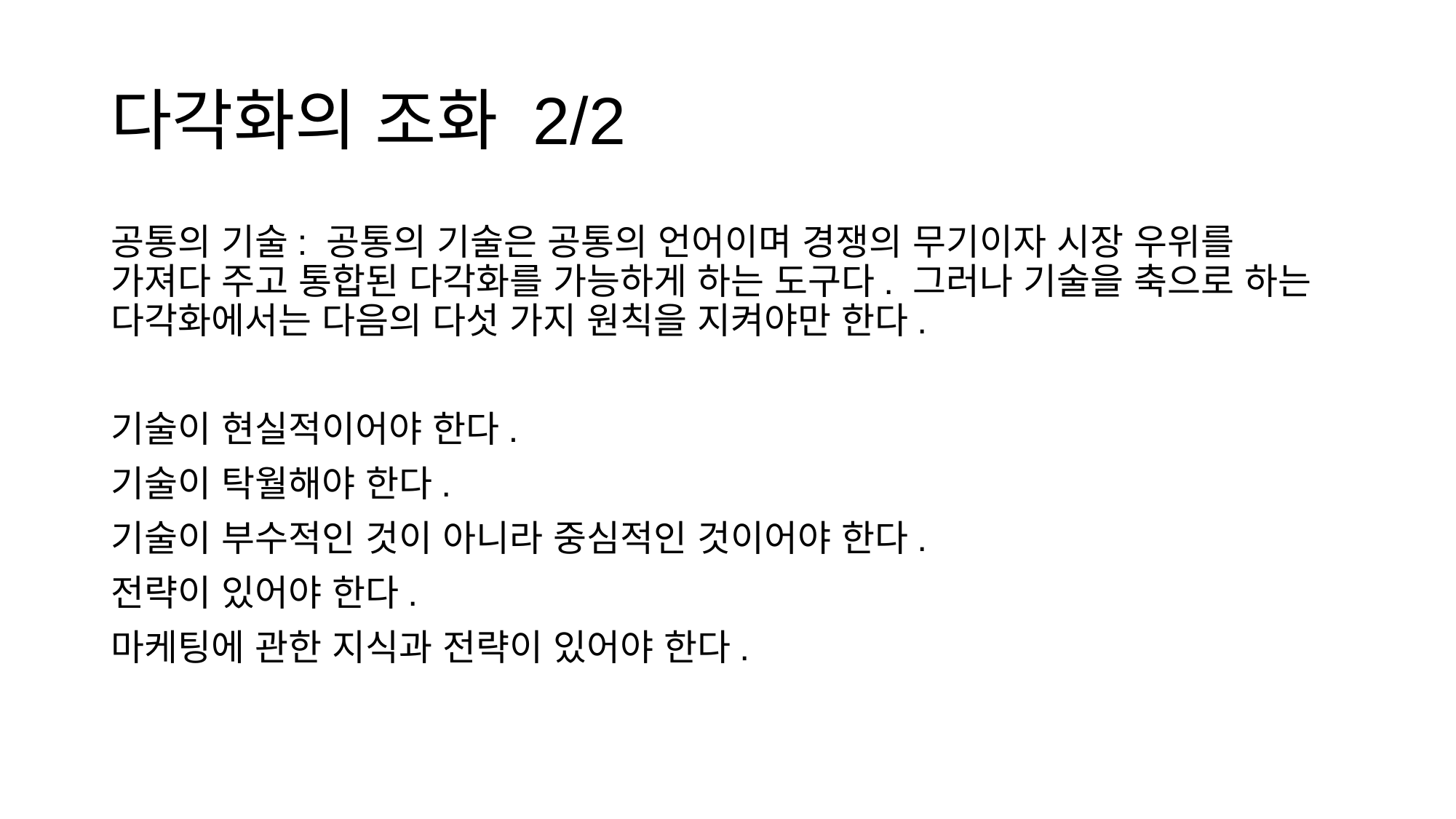

# 다각화의 조화 2/2
공통의 기술: 공통의 기술은 공통의 언어이며 경쟁의 무기이자 시장 우위를 가져다 주고 통합된 다각화를 가능하게 하는 도구다. 그러나 기술을 축으로 하는 다각화에서는 다음의 다섯 가지 원칙을 지켜야만 한다.

기술이 현실적이어야 한다.
기술이 탁월해야 한다.
기술이 부수적인 것이 아니라 중심적인 것이어야 한다.
전략이 있어야 한다.
마케팅에 관한 지식과 전략이 있어야 한다.